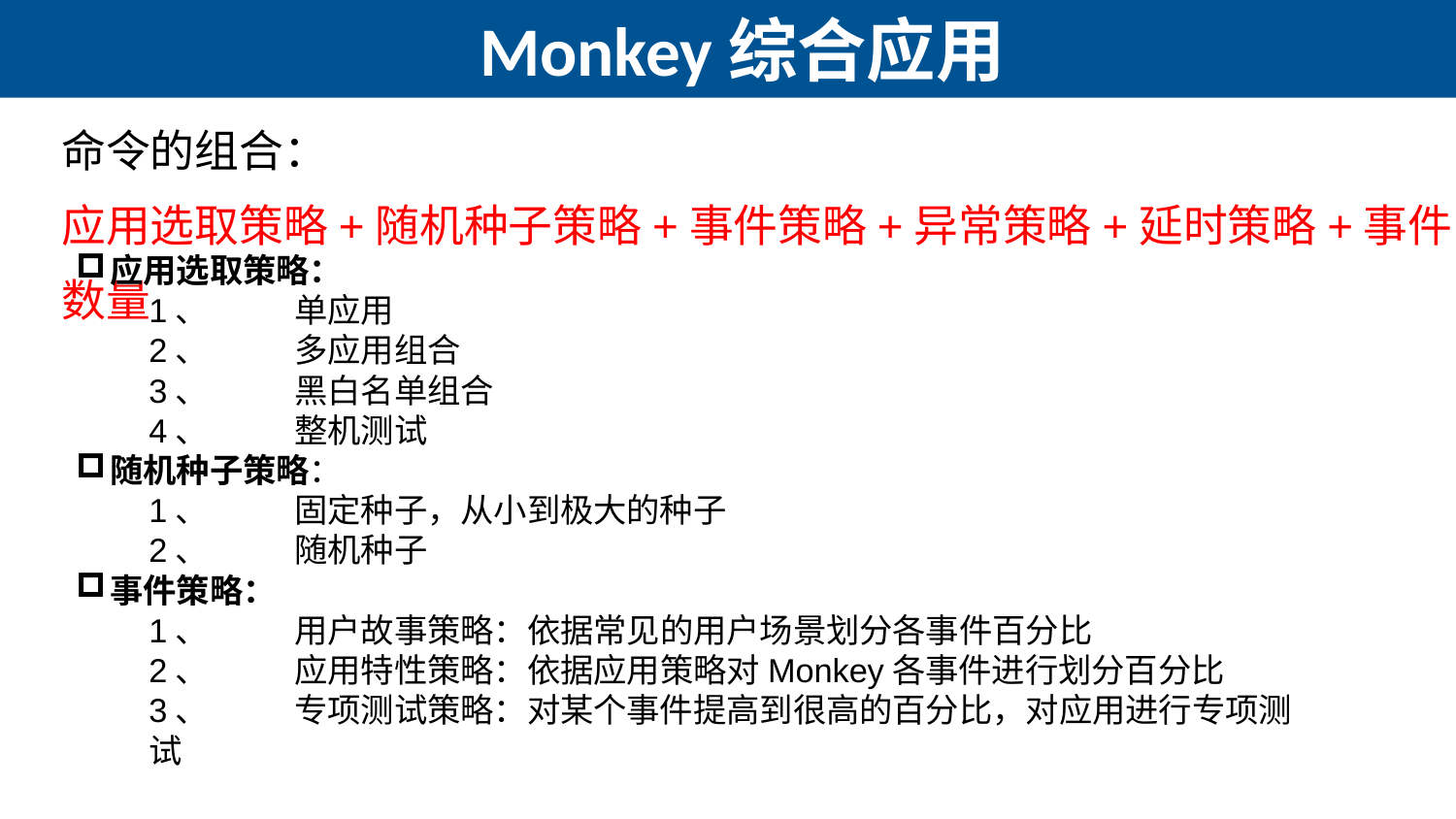

# Monkey综合应用
命令的组合：
应用选取策略+随机种子策略+事件策略+异常策略+延时策略+事件数量

应用选取策略：
1、	单应用
2、	多应用组合
3、	黑白名单组合
4、	整机测试
随机种子策略：
1、	固定种子，从小到极大的种子
2、	随机种子
事件策略：
1、	用户故事策略：依据常见的用户场景划分各事件百分比
2、	应用特性策略：依据应用策略对Monkey各事件进行划分百分比
3、	专项测试策略：对某个事件提高到很高的百分比，对应用进行专项测试